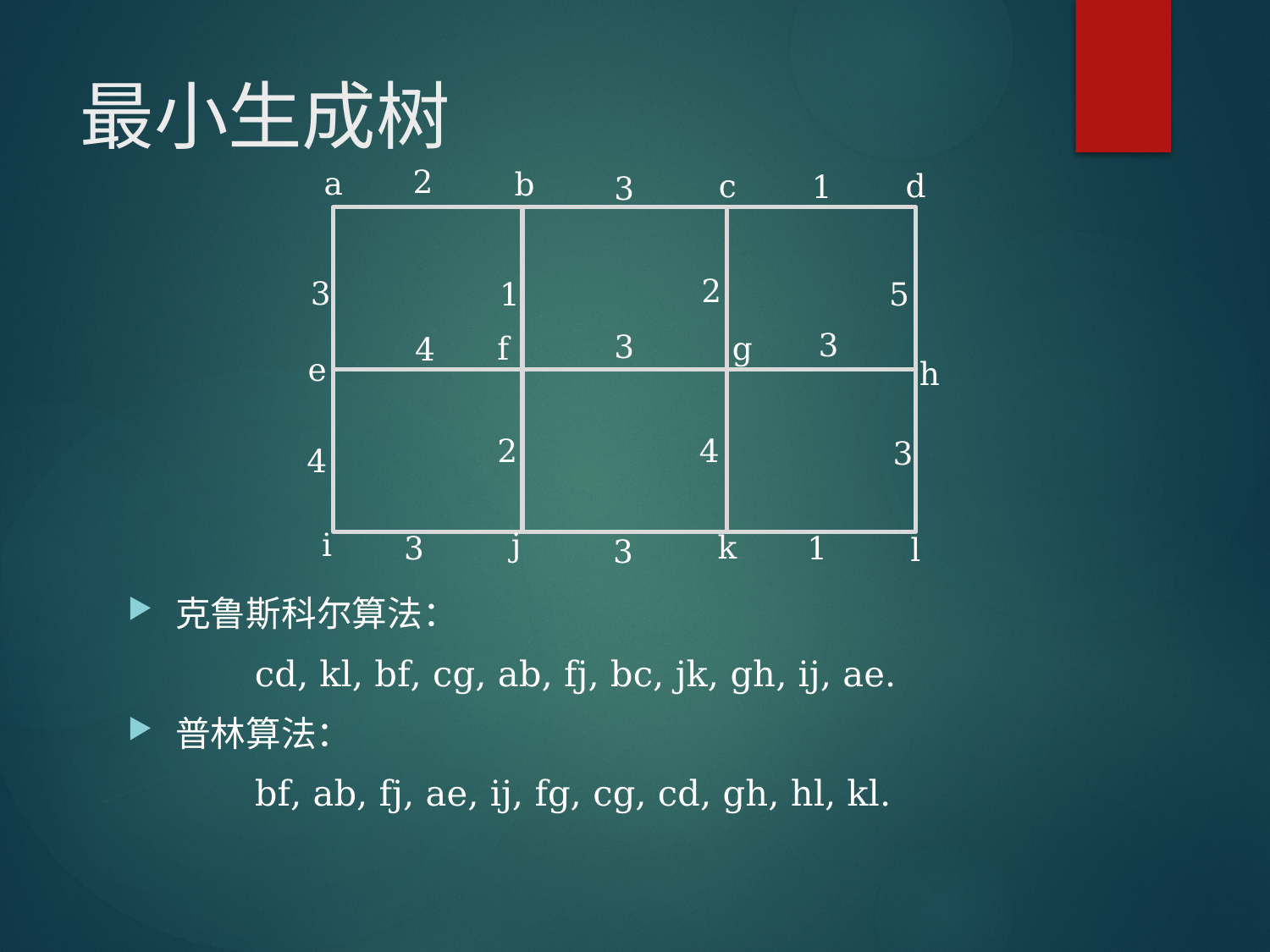

# 最小生成树
2
a
b
c
d
1
3

2
3
1
5
3
3
g
f
4
e
h
2
4
3
4
i
j
k
3
1
l
3

克鲁斯科尔算法：
	cd, kl, bf, cg, ab, fj, bc, jk, gh, ij, ae.
普林算法：
	bf, ab, fj, ae, ij, fg, cg, cd, gh, hl, kl.